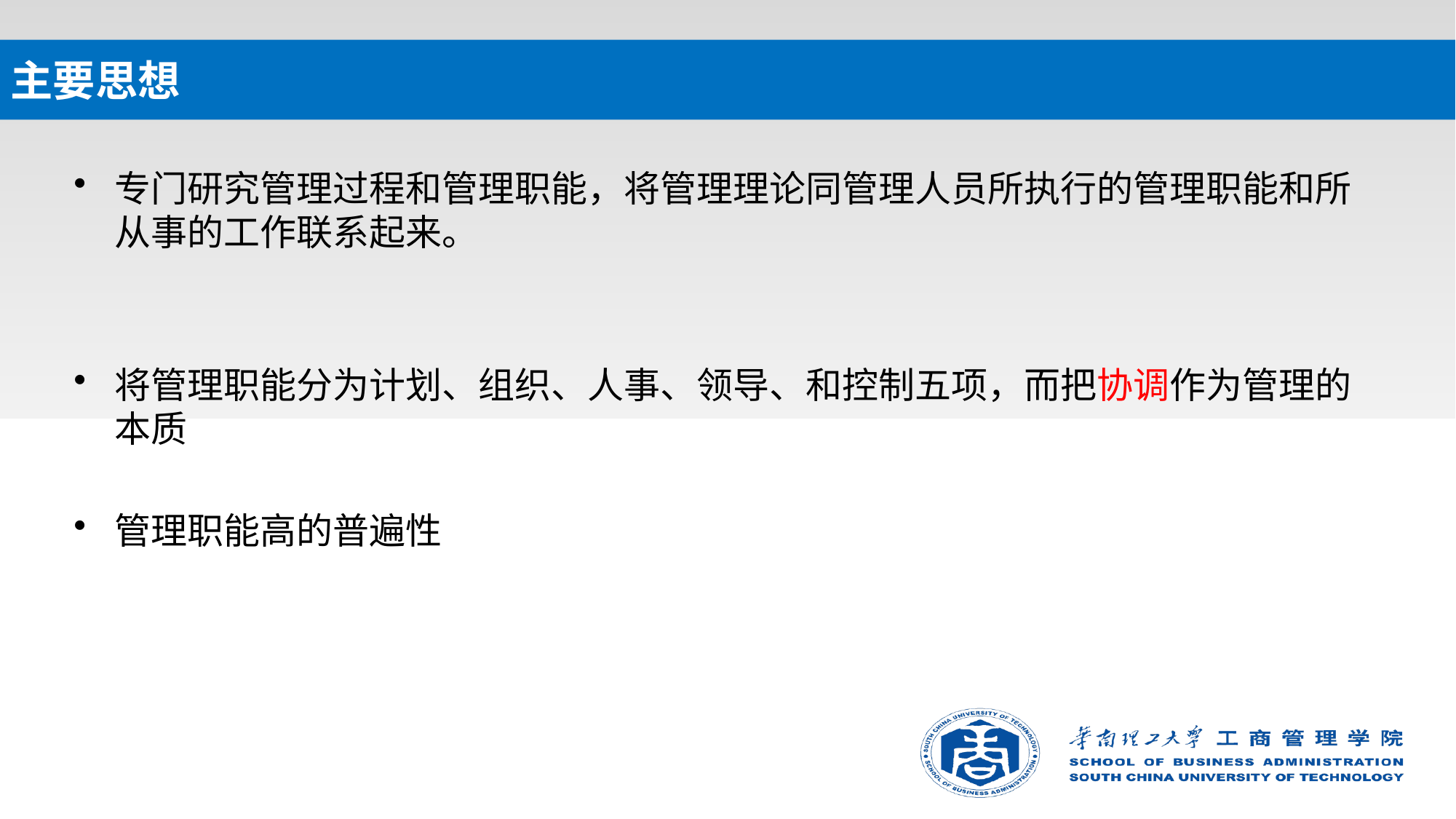

# 主要思想
专门研究管理过程和管理职能，将管理理论同管理人员所执行的管理职能和所从事的工作联系起来。

将管理职能分为计划、组织、人事、领导、和控制五项，而把协调作为管理的本质

管理职能高的普遍性